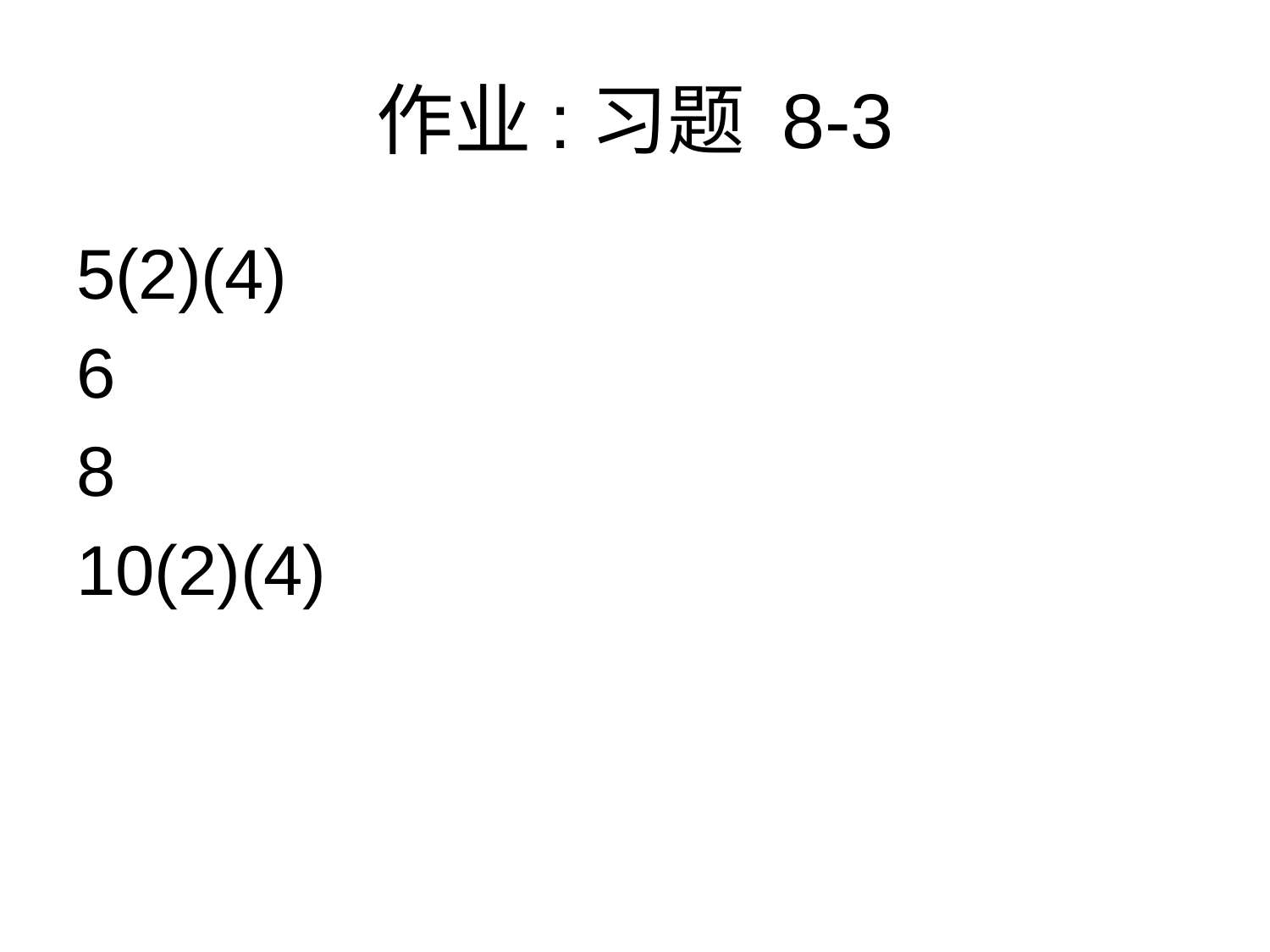

# 作业:习题 8-3
5(2)(4)
6
8
10(2)(4)